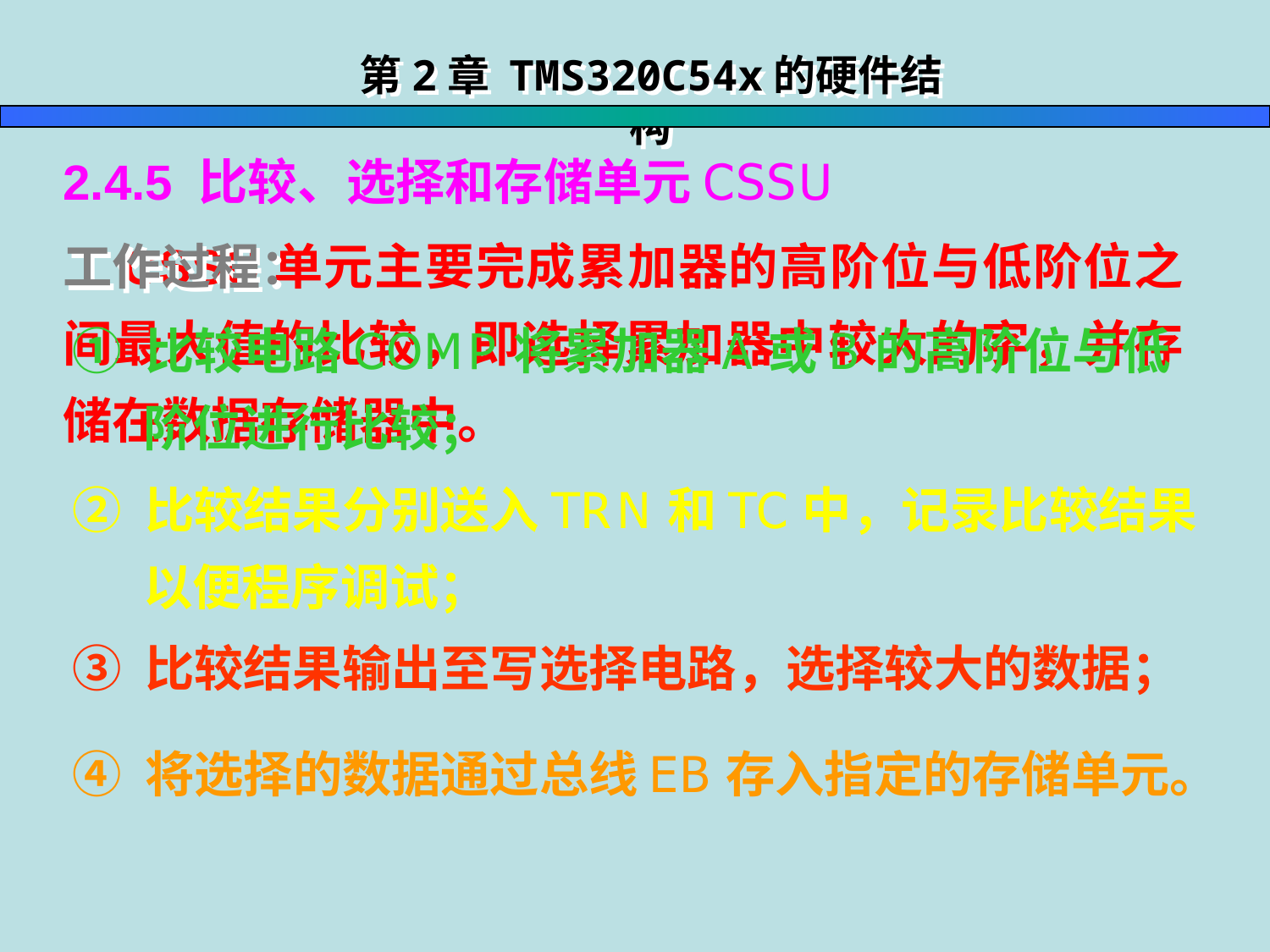

第2章 TMS320C54x的硬件结构

2.4.5 比较、选择和存储单元CSSU
    CSSU单元主要完成累加器的高阶位与低阶位之间最大值的比较，即选择累加器中较大的字，并存储在数据存储器中。
工作过程：
 ① 比较电路COMP将累加器A或B的高阶位与低阶位进行比较；
 ② 比较结果分别送入TRN和TC中，记录比较结果以便程序调试；
 ③ 比较结果输出至写选择电路，选择较大的数据；
 ④ 将选择的数据通过总线EB存入指定的存储单元。
65